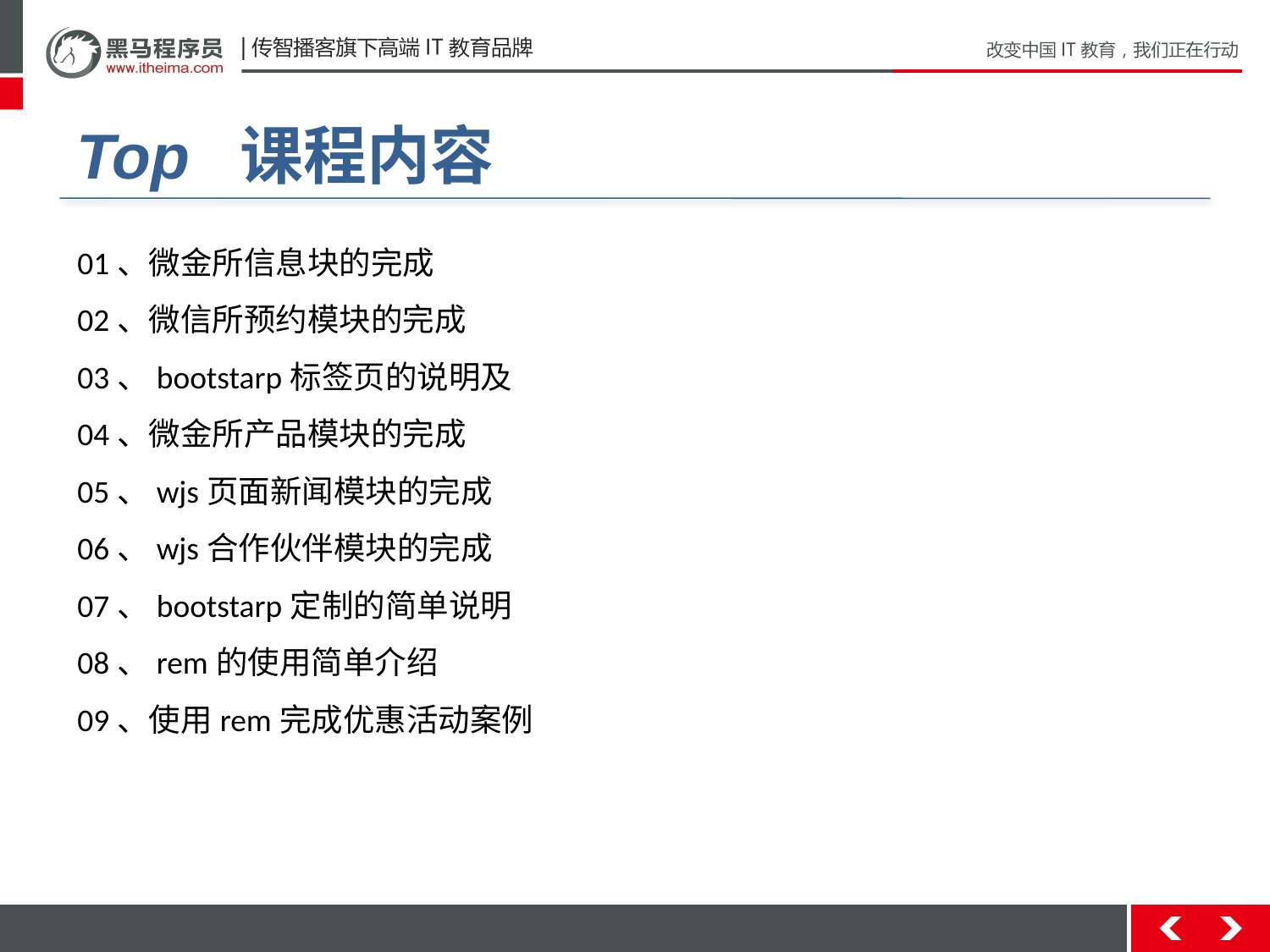

# Top  课程内容
01、微金所信息块的完成
02、微信所预约模块的完成
03、bootstarp标签页的说明及
04、微金所产品模块的完成
05、wjs页面新闻模块的完成
06、wjs合作伙伴模块的完成
07、bootstarp定制的简单说明
08、rem的使用简单介绍
09、使用rem完成优惠活动案例